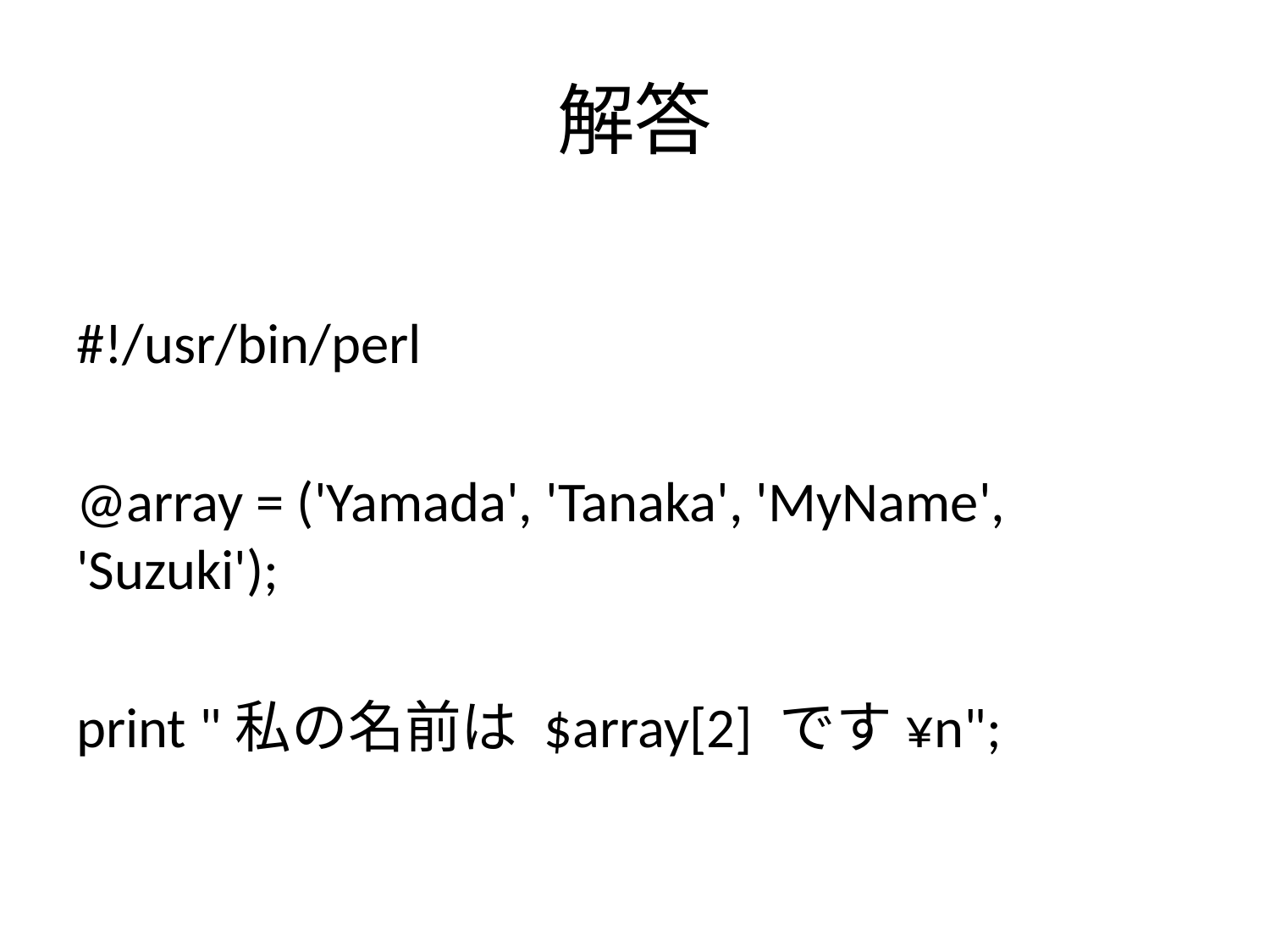

# 解答

#!/usr/bin/perl

@array = ('Yamada', 'Tanaka', 'MyName', 'Suzuki');

print "私の名前は $array[2] です¥n";